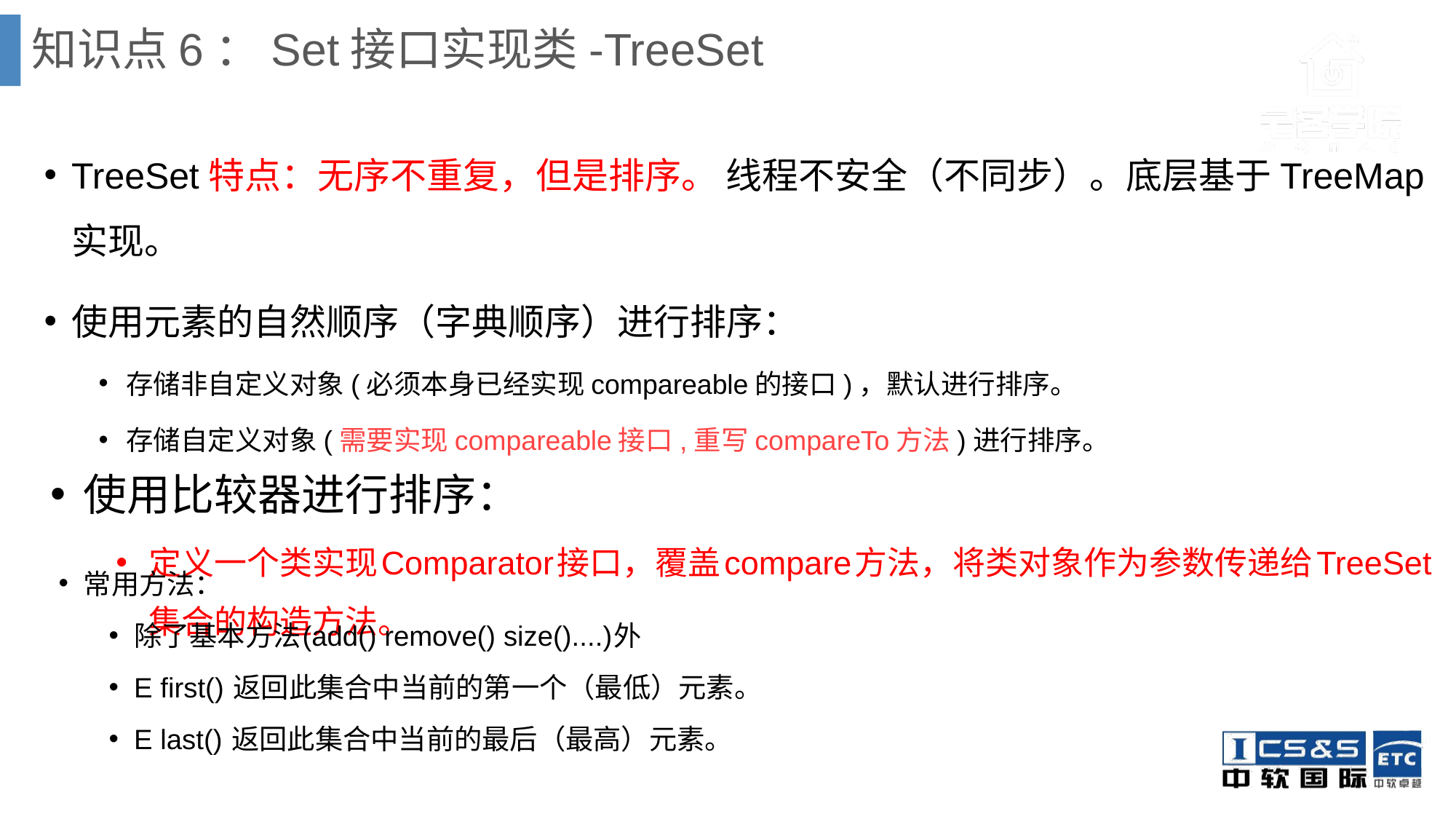

# 知识点6：Set接口实现类-TreeSet
TreeSet特点：无序不重复，但是排序。 线程不安全（不同步）。底层基于TreeMap实现。
使用元素的自然顺序（字典顺序）进行排序：
存储非自定义对象(必须本身已经实现compareable的接口)，默认进行排序。
存储自定义对象(需要实现compareable接口,重写compareTo方法)进行排序。

使用比较器进行排序：
定义一个类实现Comparator接口，覆盖compare方法，将类对象作为参数传递给TreeSet集合的构造方法。

常用方法：
除了基本方法(add() remove() size()....)外
E first() 返回此集合中当前的第一个（最低）元素。
E last() 返回此集合中当前的最后（最高）元素。